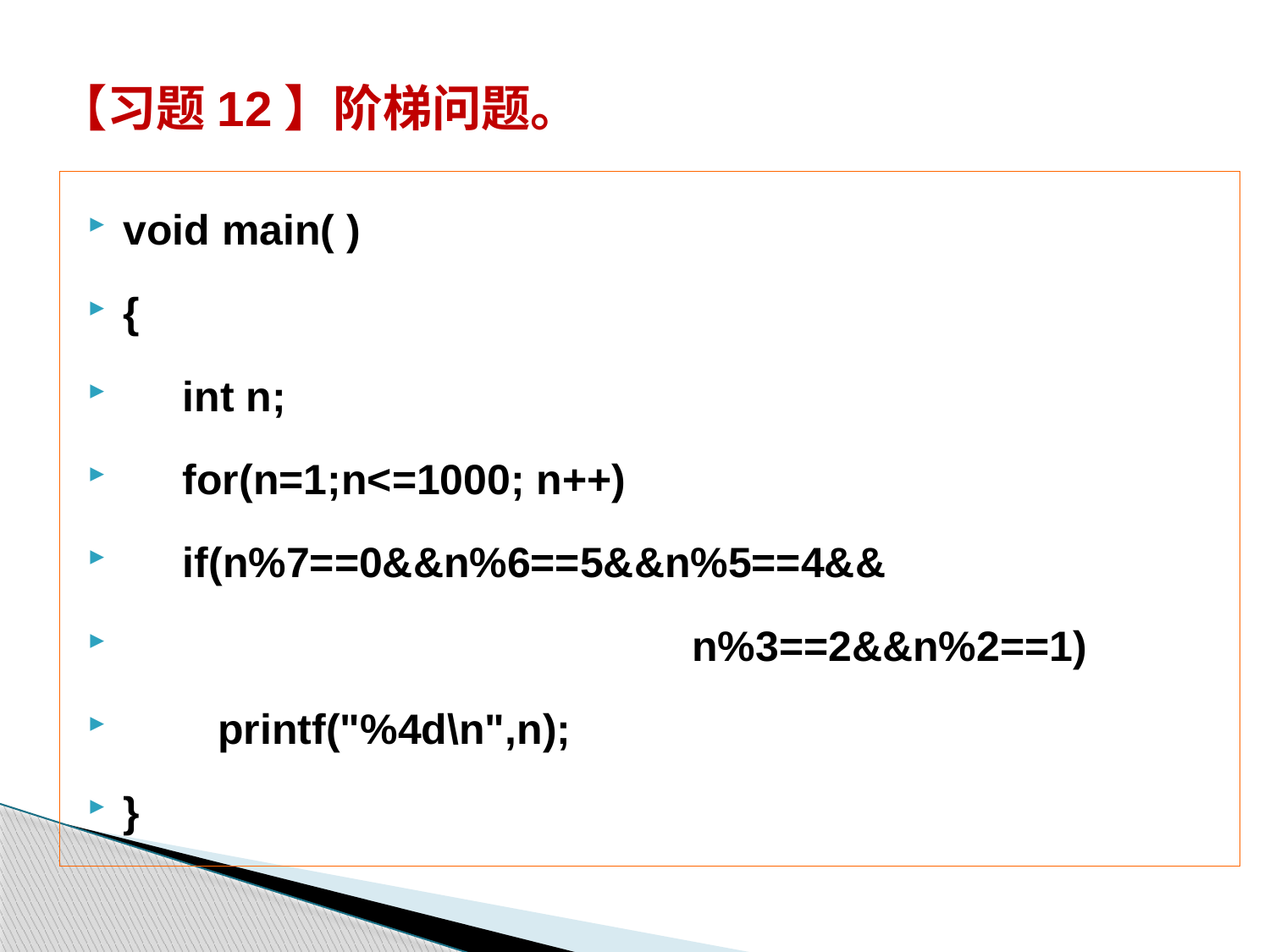

# 【习题12】阶梯问题。
void main( )
{
     int n;
     for(n=1;n<=1000; n++)
     if(n%7==0&&n%6==5&&n%5==4&&
                                                n%3==2&&n%2==1)
        printf("%4d\n",n);
}